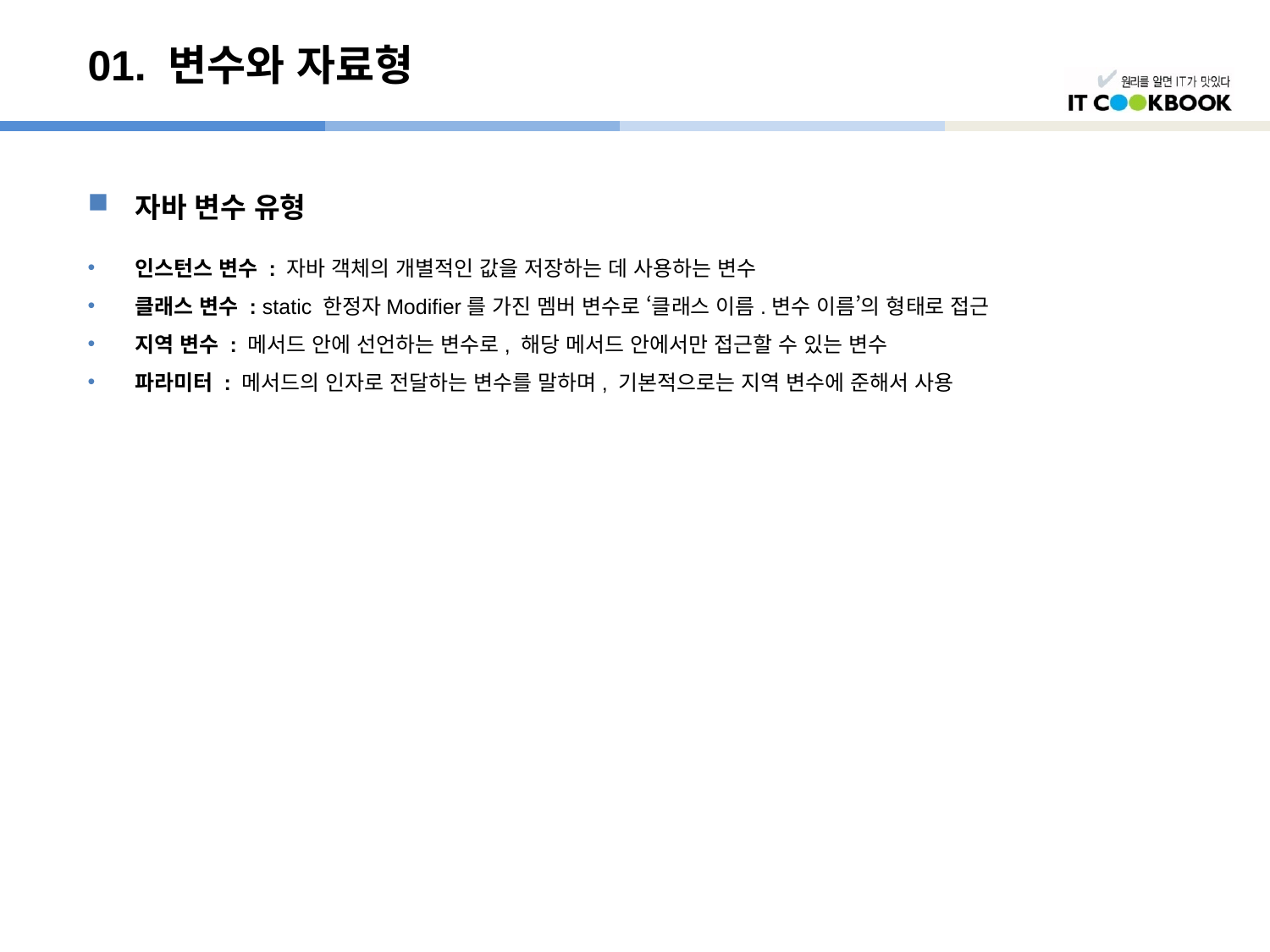

# 01. 변수와 자료형
자바 변수 유형
인스턴스 변수 : 자바 객체의 개별적인 값을 저장하는 데 사용하는 변수
클래스 변수 : static 한정자Modifier를 가진 멤버 변수로 ‘클래스 이름.변수 이름’의 형태로 접근
지역 변수 : 메서드 안에 선언하는 변수로, 해당 메서드 안에서만 접근할 수 있는 변수
파라미터 : 메서드의 인자로 전달하는 변수를 말하며, 기본적으로는 지역 변수에 준해서 사용